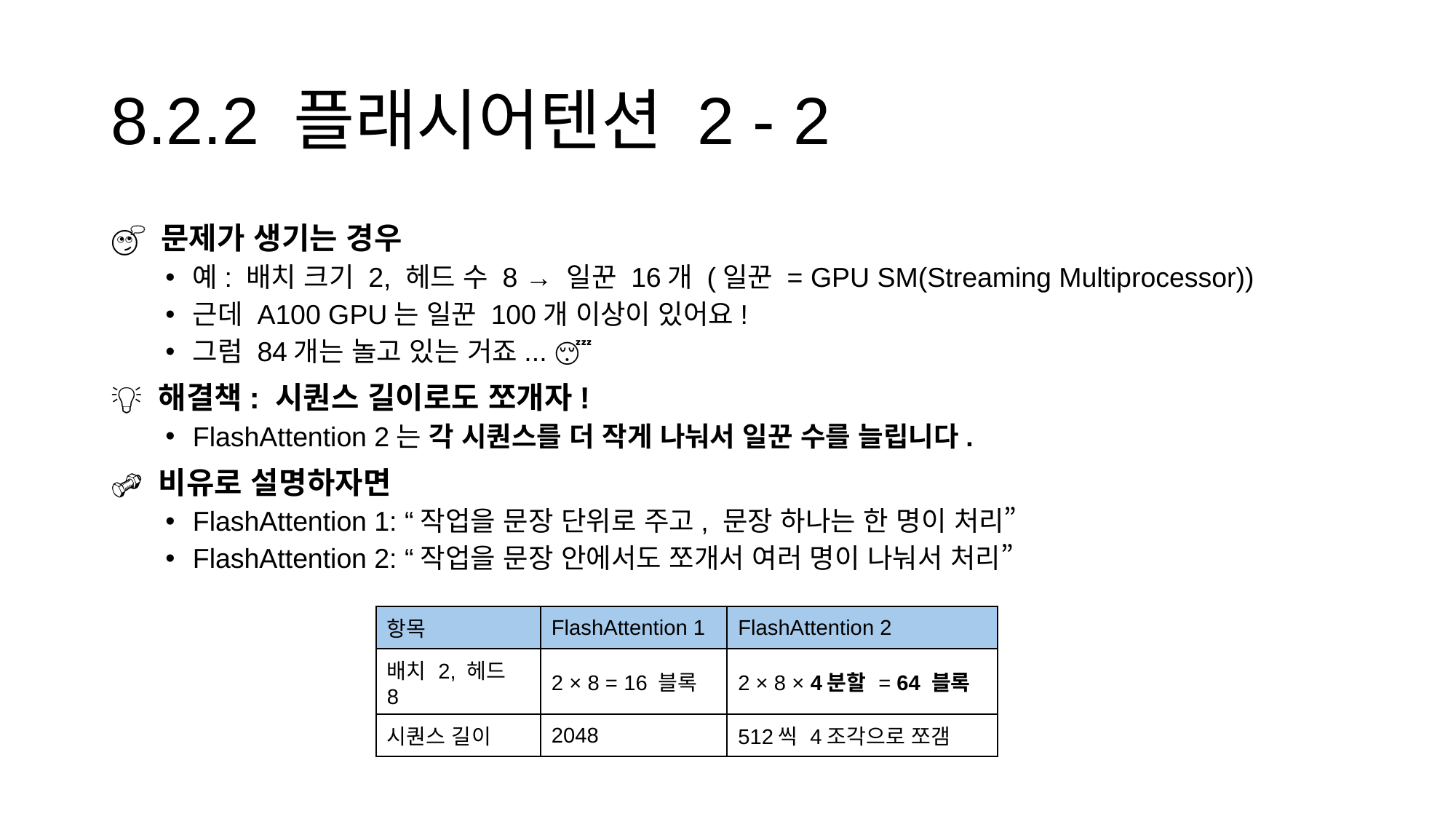

# 8.2.2 플래시어텐션 2 - 2
🤔 문제가 생기는 경우
예: 배치 크기 2, 헤드 수 8 → 일꾼 16개 (일꾼 = GPU SM(Streaming Multiprocessor))
근데 A100 GPU는 일꾼 100개 이상이 있어요!
그럼 84개는 놀고 있는 거죠... 😴
💡 해결책: 시퀀스 길이로도 쪼개자!
FlashAttention 2는 각 시퀀스를 더 작게 나눠서 일꾼 수를 늘립니다.
🔩 비유로 설명하자면
FlashAttention 1: “작업을 문장 단위로 주고, 문장 하나는 한 명이 처리”
FlashAttention 2: “작업을 문장 안에서도 쪼개서 여러 명이 나눠서 처리”

| 항목 | FlashAttention 1 | FlashAttention 2 |
| --- | --- | --- |
| 배치 2, 헤드 8 | 2 × 8 = 16 블록 | 2 × 8 × 4분할 = 64 블록 |
| 시퀀스 길이 | 2048 | 512씩 4조각으로 쪼갬 |